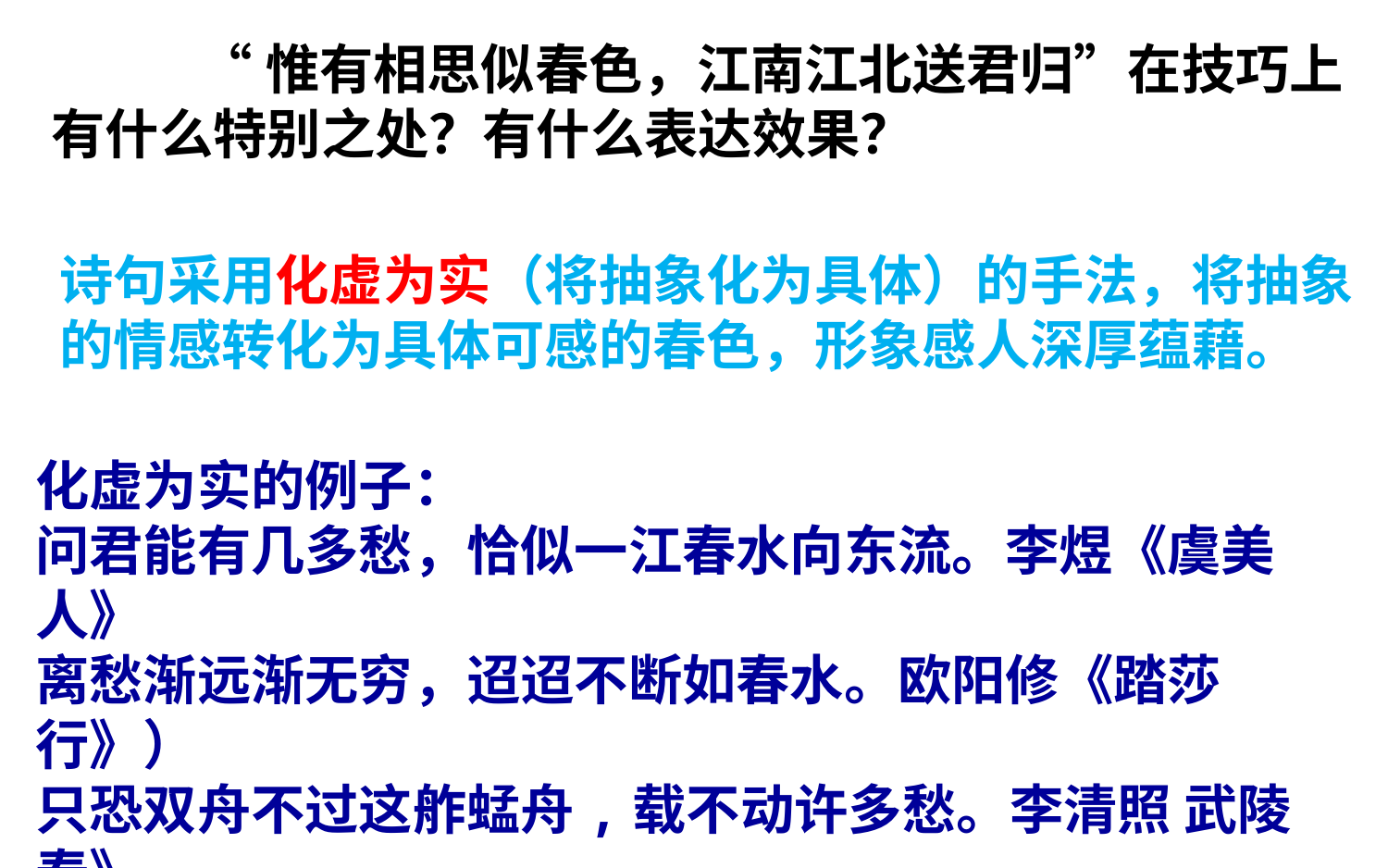

“惟有相思似春色，江南江北送君归”在技巧上有什么特别之处？有什么表达效果？

诗句采用化虚为实（将抽象化为具体）的手法，将抽象的情感转化为具体可感的春色，形象感人深厚蕴藉。
化虚为实的例子：
问君能有几多愁，恰似一江春水向东流。李煜《虞美人》
离愁渐远渐无穷，迢迢不断如春水。欧阳修《踏莎行》）
只恐双舟不过这舴蜢舟,载不动许多愁。李清照 武陵春》
桃花潭花深千尺，不及汪伦送我情。（李白《赠汪伦》）